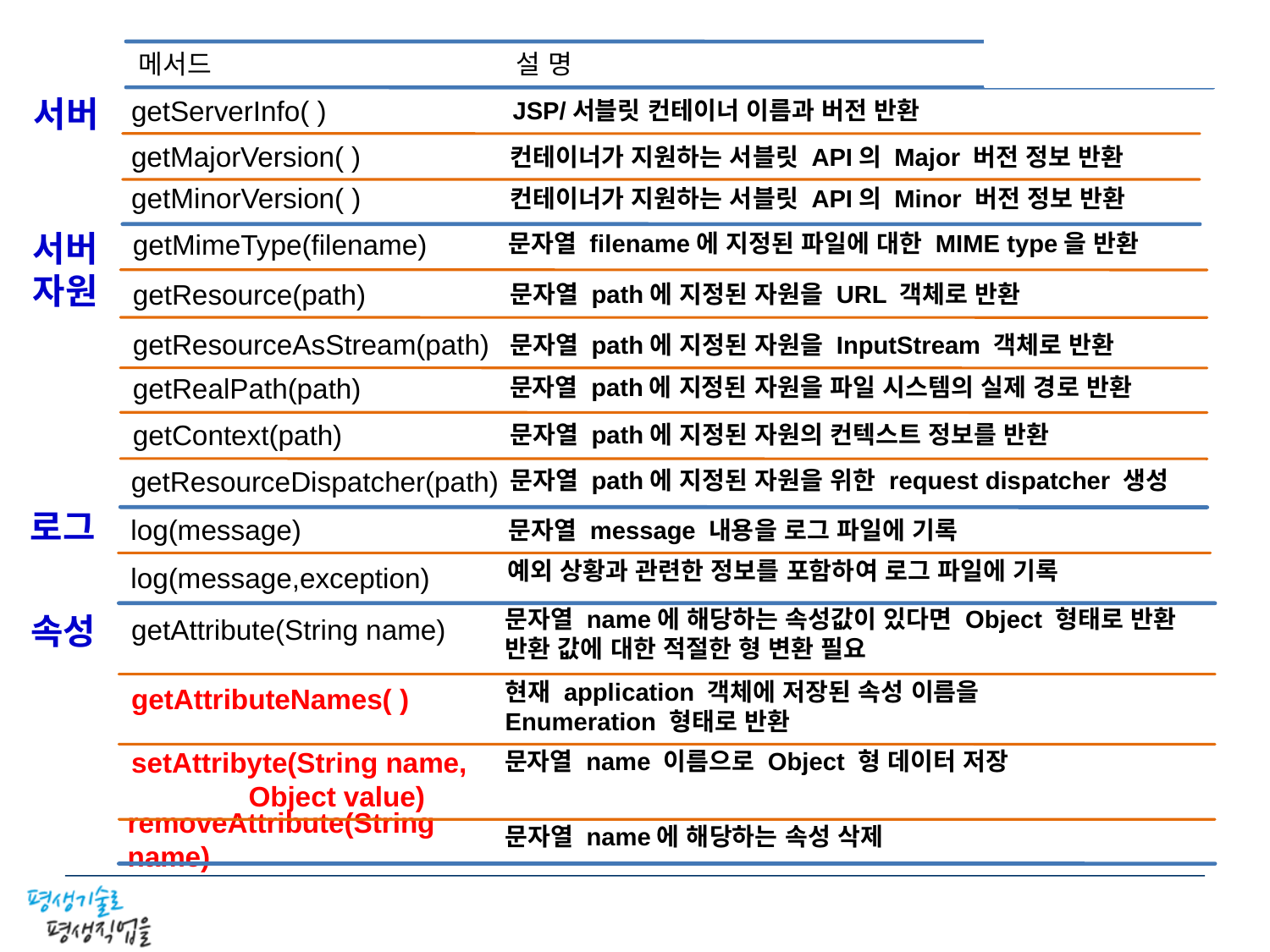

메서드
설 명

getServerInfo( )
JSP/서블릿 컨테이너 이름과 버전 반환

getMajorVersion( )
컨테이너가 지원하는 서블릿 API의 Major 버전 정보 반환

getMinorVersion( )
컨테이너가 지원하는 서블릿 API의 Minor 버전 정보 반환

문자열 filename에 지정된 파일에 대한 MIME type을 반환
getMimeType(filename)

getResource(path)
문자열 path에 지정된 자원을 URL 객체로 반환

getResourceAsStream(path)
문자열 path에 지정된 자원을 InputStream 객체로 반환

문자열 path에 지정된 자원을 파일 시스템의 실제 경로 반환

getRealPath(path)

getContext(path)
문자열 path에 지정된 자원의 컨텍스트 정보를 반환

문자열 path에 지정된 자원을 위한 request dispatcher 생성

getResourceDispatcher(path)

log(message)

문자열 message 내용을 로그 파일에 기록
예외 상황과 관련한 정보를 포함하여 로그 파일에 기록
log(message,exception)

문자열 name에 해당하는 속성값이 있다면 Object 형태로 반환
반환 값에 대한 적절한 형 변환 필요

getAttribute(String name)

현재 application 객체에 저장된 속성 이름을 Enumeration 형태로 반환

getAttributeNames( )

setAttribyte(String name,
               Object value)
문자열 name 이름으로 Object 형 데이터 저장

문자열 name에 해당하는 속성 삭제
removeAttribute(String name)

서버
서버 자원
로그
속성